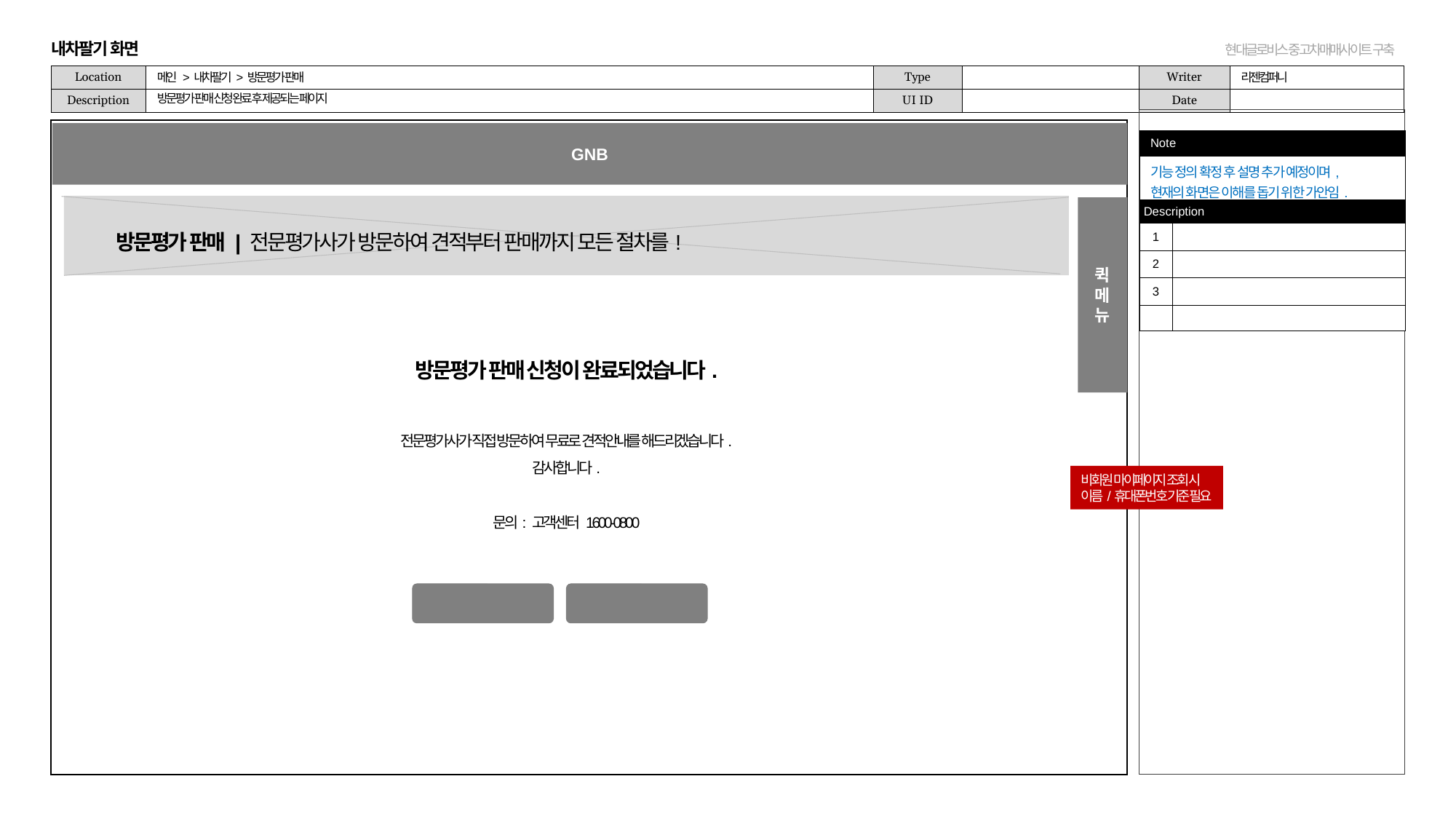

내차팔기 화면
메인  > 내차팔기 > 방문평가 판매

리젠컴퍼니
방문평가 판매 신청 완료 후 제공되는 페이지

GNB
| Note |  |
| --- | --- |
| 기능 정의 확정 후 설명 추가 예정이며, 현재의 화면은 이해를 돕기 위한 가안임. |  |
| Description |  |
| 1 |  |
| 2 |  |
| 3 |  |
|  |  |

퀵
메뉴
방문평가 판매 | 전문평가사가 방문하여 견적부터 판매까지 모든 절차를!
방문평가 판매 신청이 완료되었습니다.
전문평가사가 직접 방문하여 무료로 견적안내를 해드리겠습니다.
감사합니다.

문의: 고객센터 1600-0800
비회원 마이페이지 조회 시
이름/휴대폰번호 기준 필요
확인
마이페이지